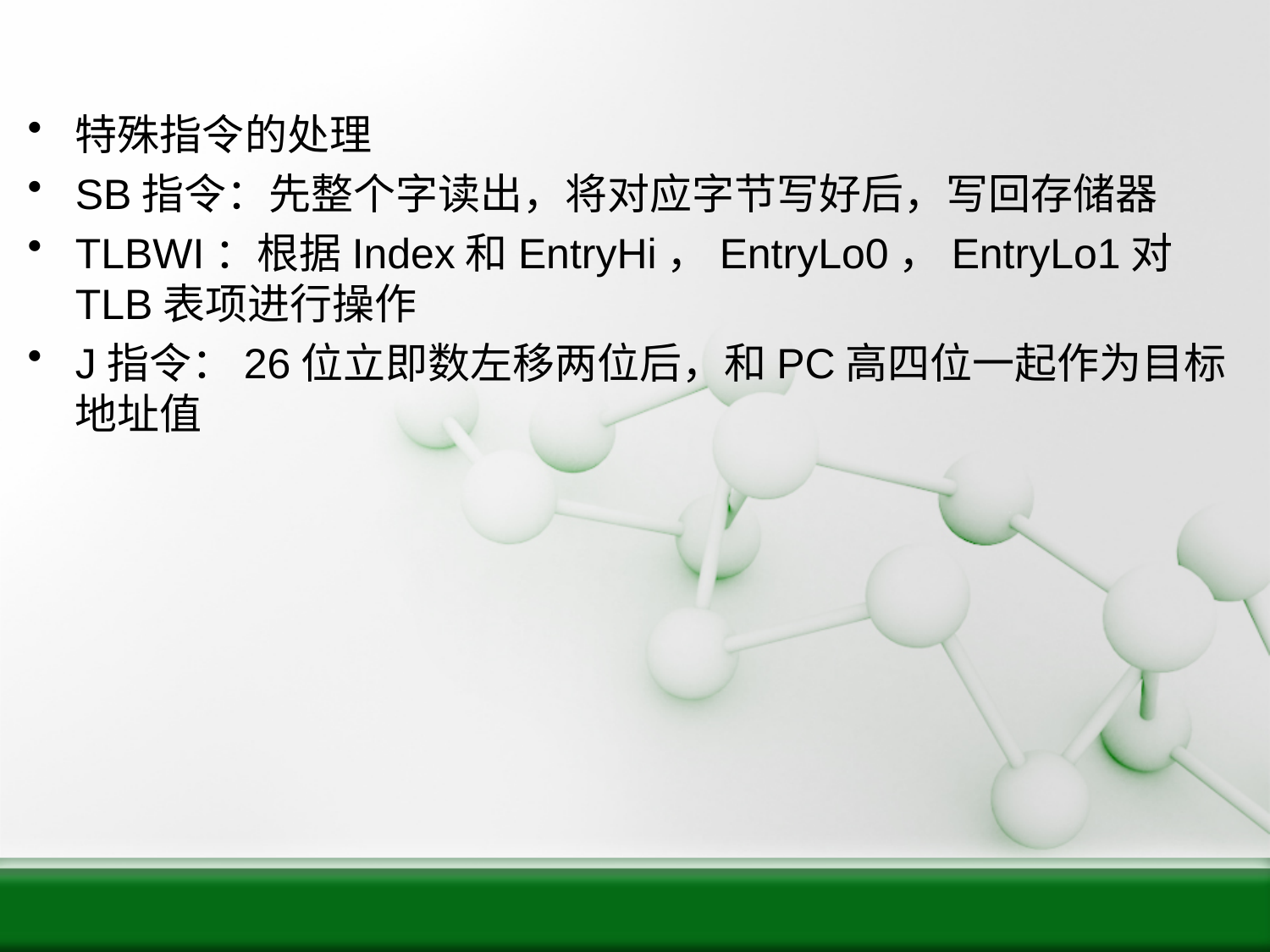

#
特殊指令的处理
SB指令：先整个字读出，将对应字节写好后，写回存储器
TLBWI：根据Index和EntryHi，EntryLo0，EntryLo1对TLB表项进行操作
J指令：26位立即数左移两位后，和PC高四位一起作为目标地址值